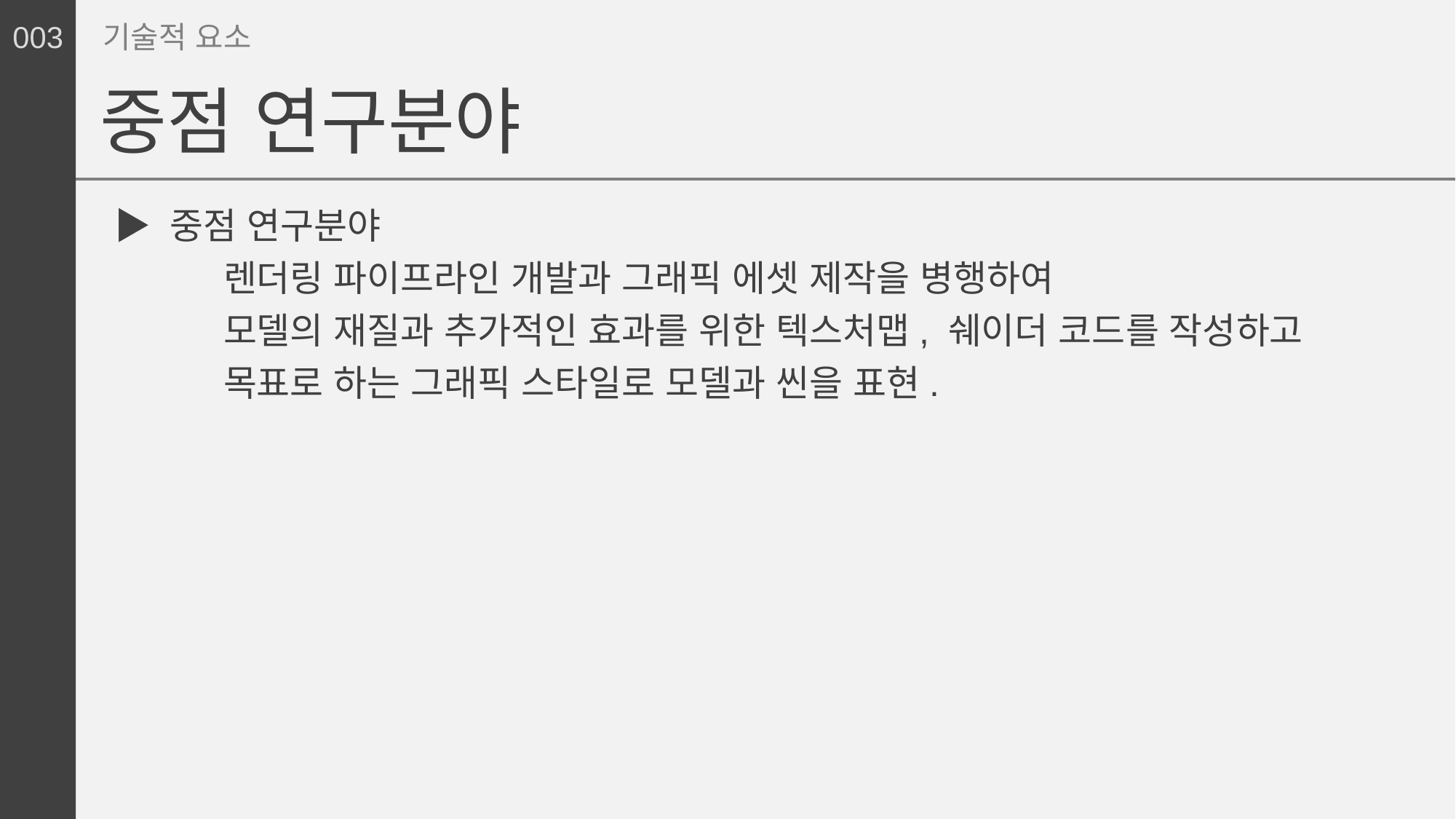

003
기술적 요소
중점 연구분야
▶ 중점 연구분야
	렌더링 파이프라인 개발과 그래픽 에셋 제작을 병행하여
	모델의 재질과 추가적인 효과를 위한 텍스처맵, 쉐이더 코드를 작성하고
	목표로 하는 그래픽 스타일로 모델과 씬을 표현.